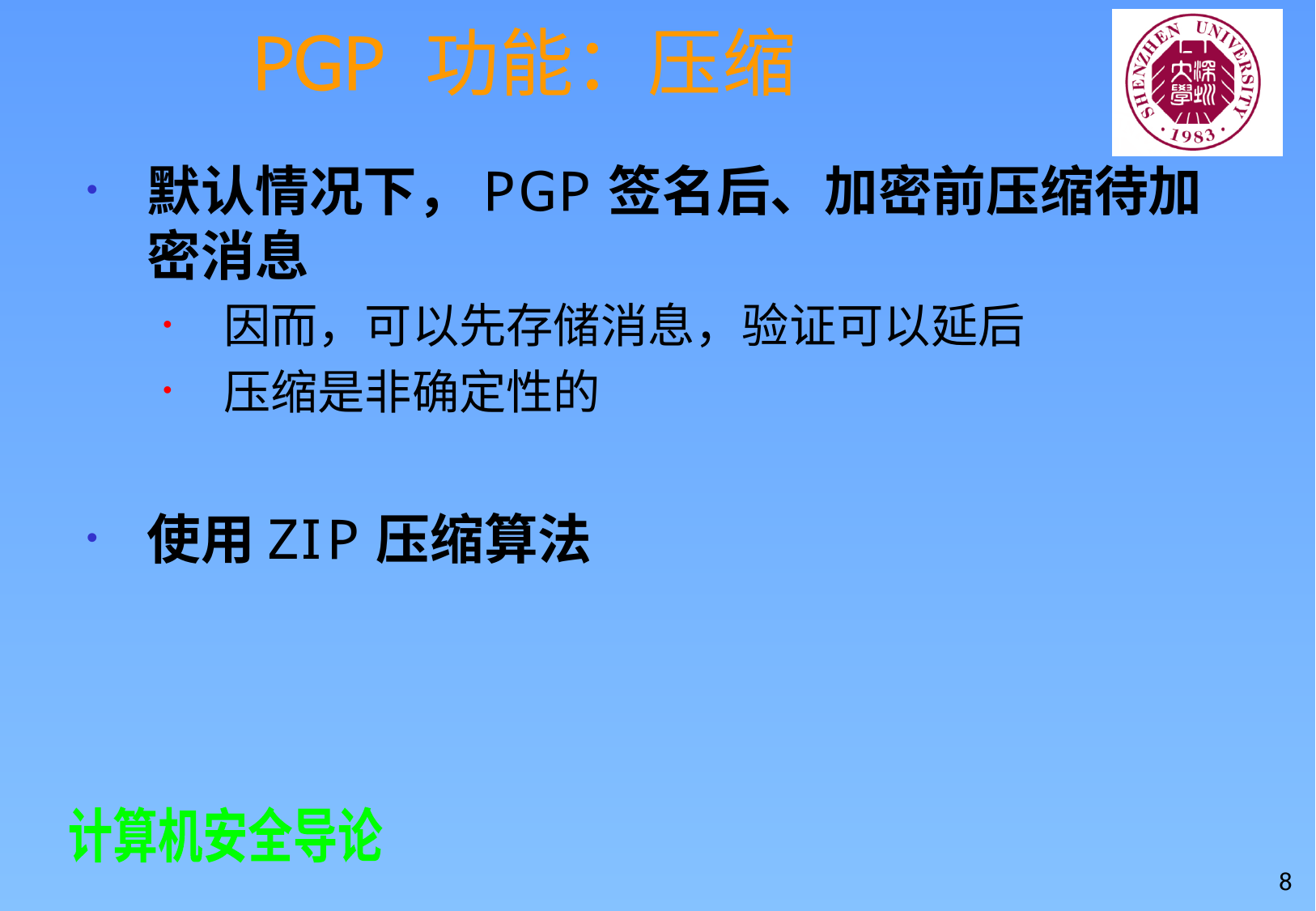

# PGP 功能：压缩
默认情况下，PGP签名后、加密前压缩待加密消息
因而，可以先存储消息，验证可以延后
压缩是非确定性的

使用ZIP压缩算法
8